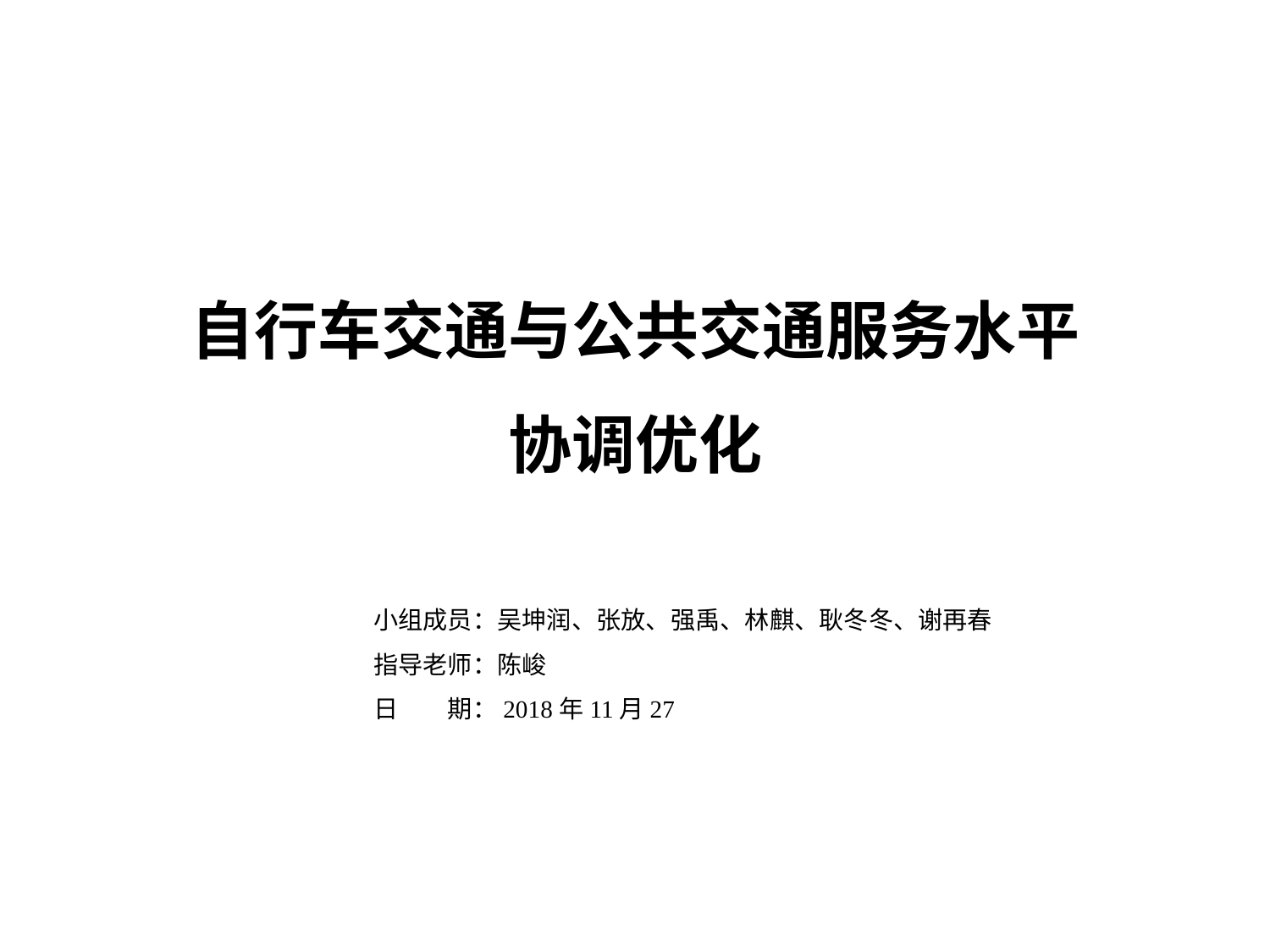

# 自行车交通与公共交通服务水平 协调优化
小组成员：吴坤润、张放、强禹、林麒、耿冬冬、谢再春
指导老师：陈峻
日         期：2018年11月27